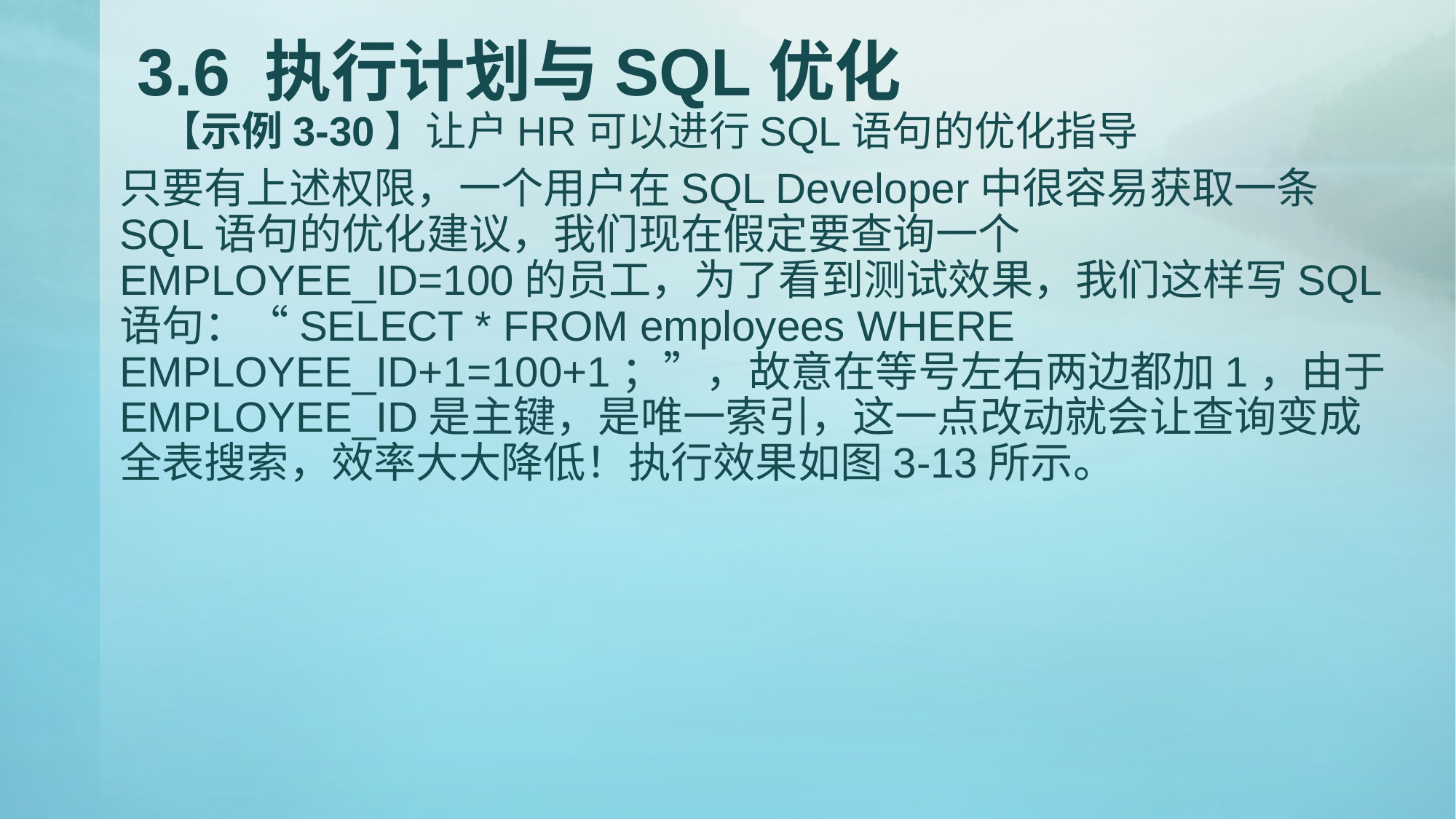

# 3.6 执行计划与SQL优化 【示例3-30】让户HR可以进行SQL语句的优化指导
只要有上述权限，一个用户在SQL Developer中很容易获取一条SQL语句的优化建议，我们现在假定要查询一个EMPLOYEE_ID=100的员工，为了看到测试效果，我们这样写SQL语句：“SELECT * FROM employees WHERE  EMPLOYEE_ID+1=100+1；”，故意在等号左右两边都加1，由于EMPLOYEE_ID是主键，是唯一索引，这一点改动就会让查询变成全表搜索，效率大大降低！执行效果如图3-13所示。